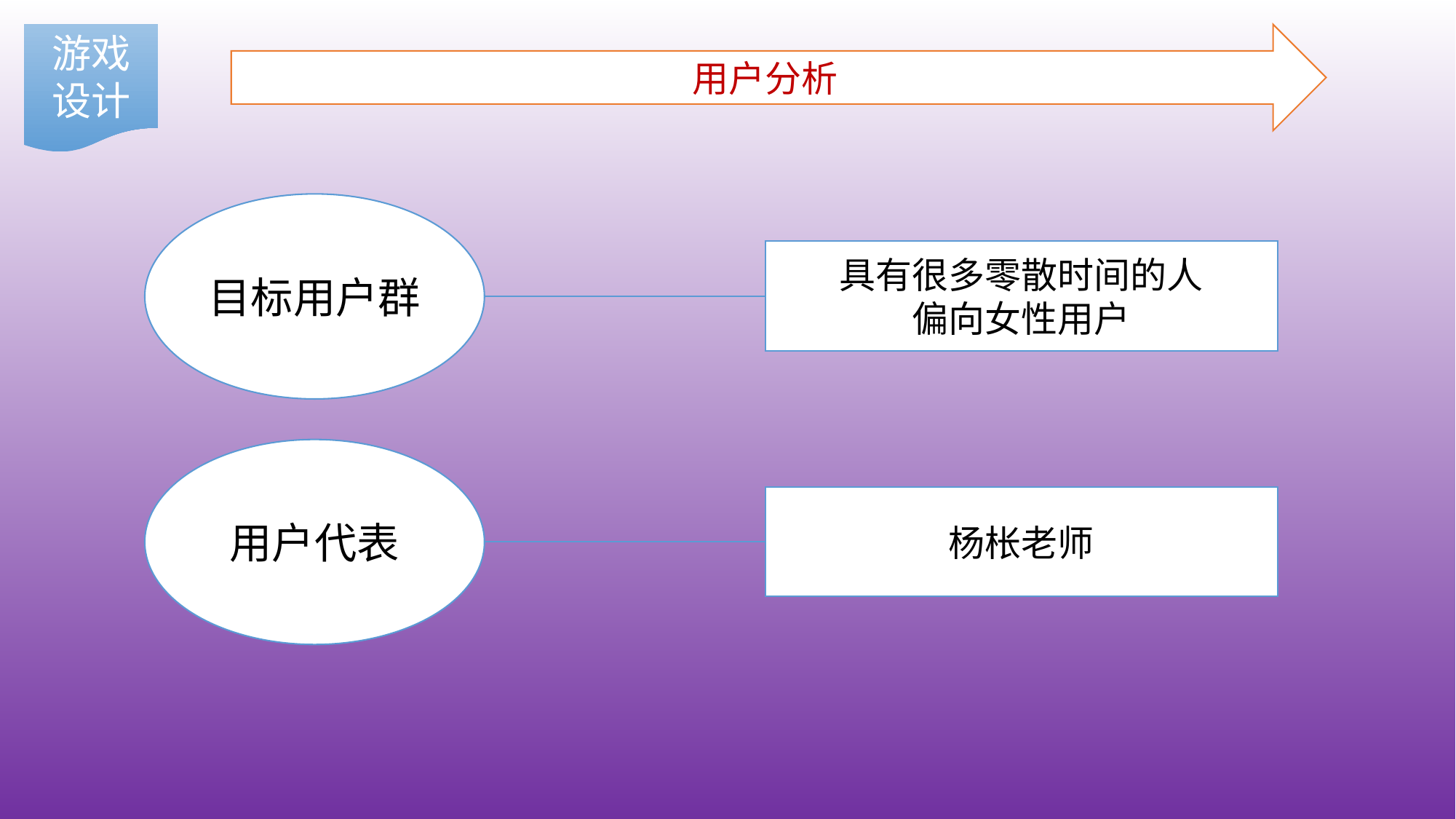

游戏设计
用户分析
目标用户群
具有很多零散时间的人
偏向女性用户
用户代表
杨枨老师